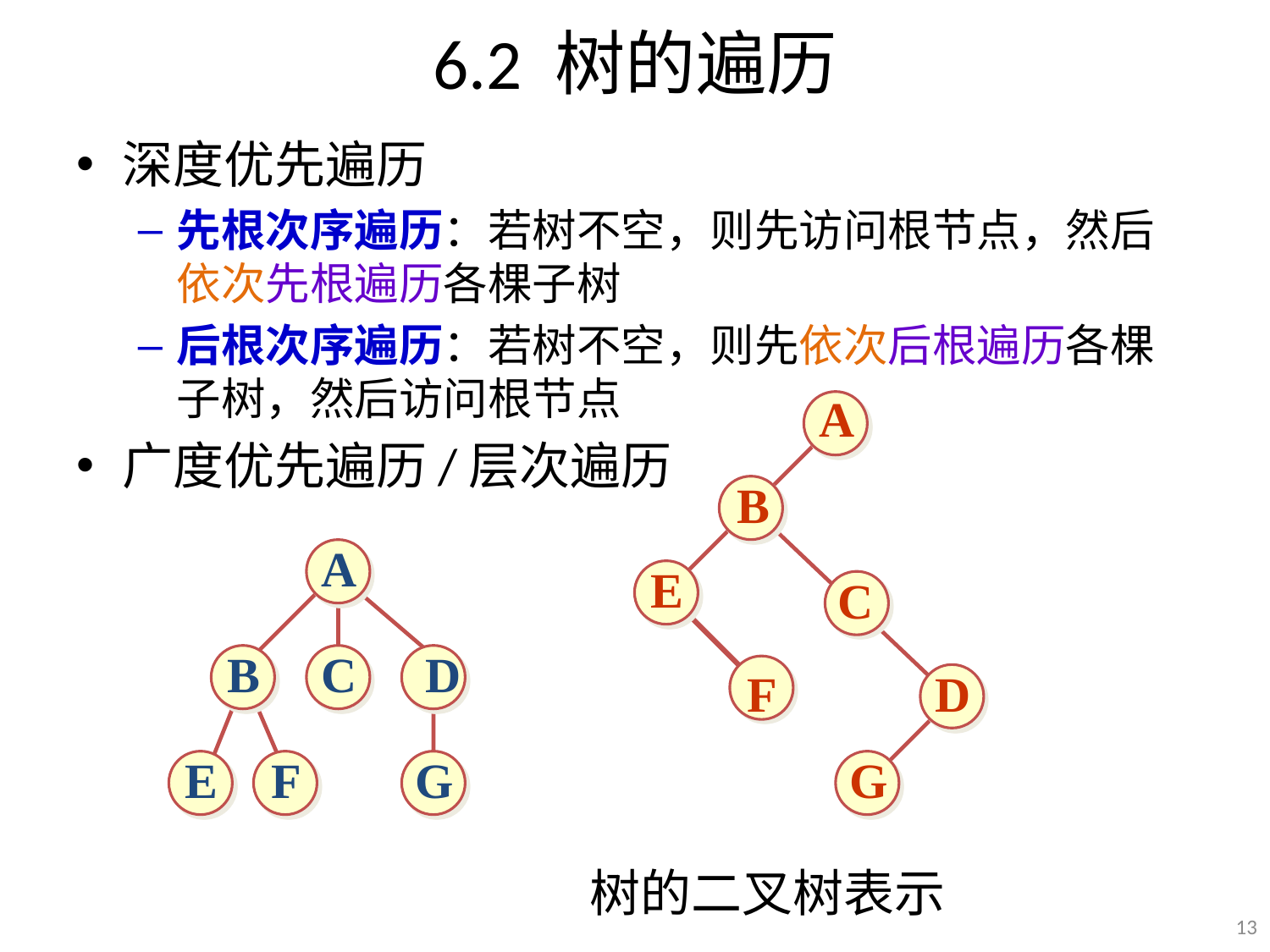

# 6.2 树的遍历
深度优先遍历
先根次序遍历：若树不空，则先访问根节点，然后依次先根遍历各棵子树
后根次序遍历：若树不空，则先依次后根遍历各棵子树，然后访问根节点
广度优先遍历/层次遍历

                                            树的二叉树表示
A

B

A

E

C

B
C
D

F
D

E
F
G
G

13